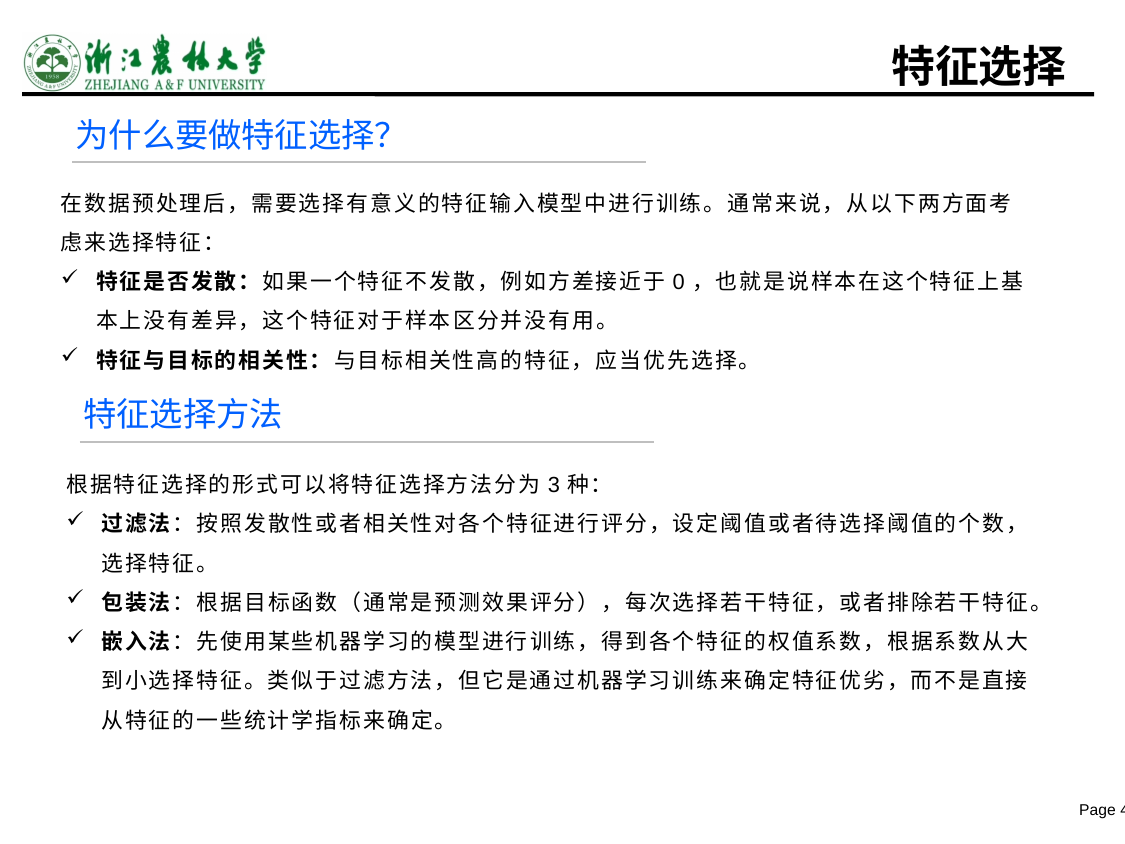

# 特征选择
为什么要做特征选择？
在数据预处理后，需要选择有意义的特征输入模型中进行训练。通常来说，从以下两方面考虑来选择特征：
特征是否发散：如果一个特征不发散，例如方差接近于0，也就是说样本在这个特征上基本上没有差异，这个特征对于样本区分并没有用。
特征与目标的相关性：与目标相关性高的特征，应当优先选择。

特征选择方法
根据特征选择的形式可以将特征选择方法分为3种：
过滤法：按照发散性或者相关性对各个特征进行评分，设定阈值或者待选择阈值的个数，选择特征。
包装法：根据目标函数（通常是预测效果评分），每次选择若干特征，或者排除若干特征。
嵌入法：先使用某些机器学习的模型进行训练，得到各个特征的权值系数，根据系数从大到小选择特征。类似于过滤方法，但它是通过机器学习训练来确定特征优劣，而不是直接从特征的一些统计学指标来确定。